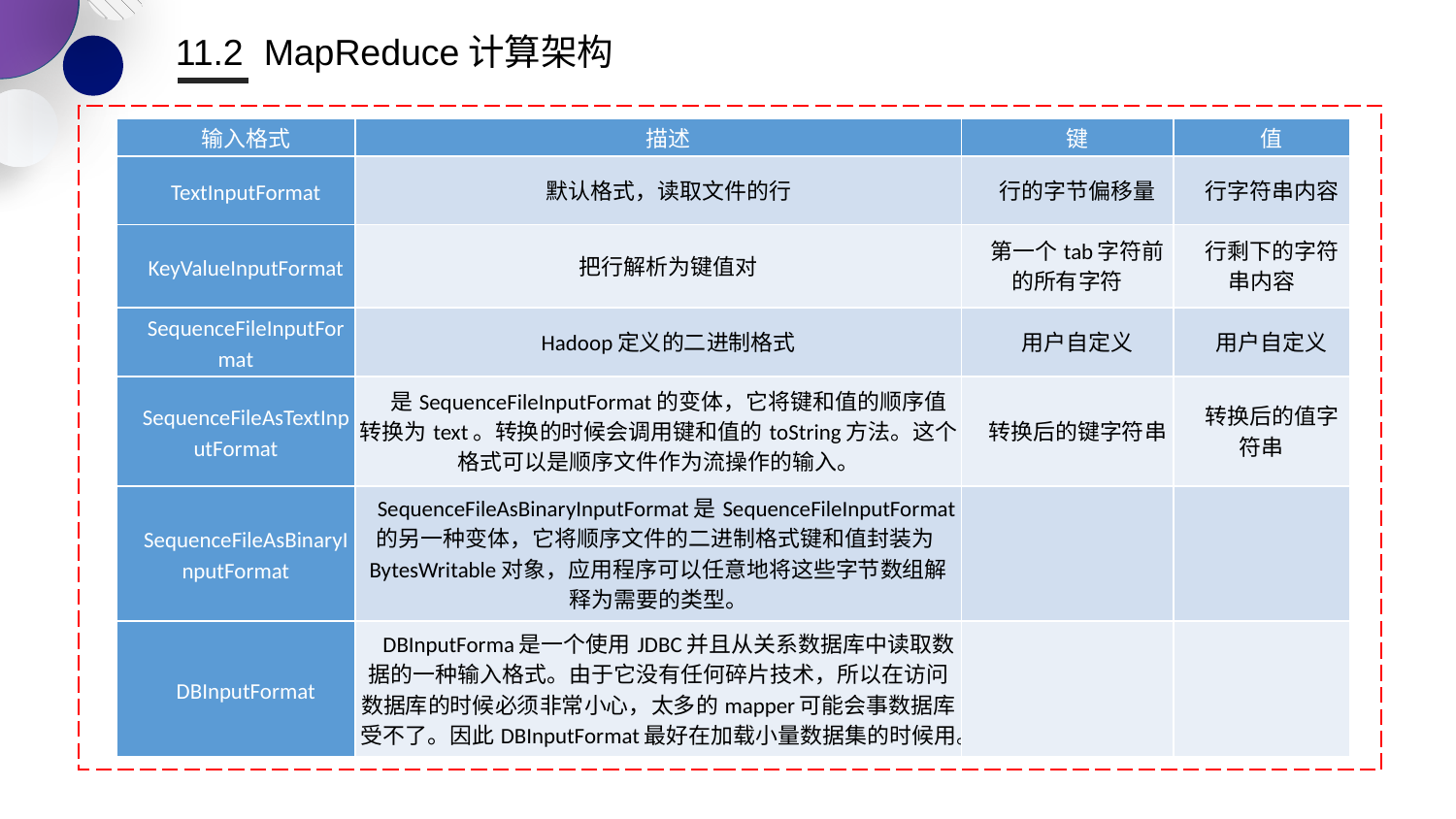

11.2  MapReduce计算架构

| 输入格式 | 描述 | 键 | 值 |
| --- | --- | --- | --- |
| TextInputFormat | 默认格式，读取文件的行 | 行的字节偏移量 | 行字符串内容 |
| KeyValueInputFormat | 把行解析为键值对 | 第一个tab字符前的所有字符 | 行剩下的字符串内容 |
| SequenceFileInputFormat | Hadoop定义的二进制格式 | 用户自定义 | 用户自定义 |
| SequenceFileAsTextInputFormat | 是SequenceFileInputFormat的变体，它将键和值的顺序值转换为text。转换的时候会调用键和值的toString方法。这个格式可以是顺序文件作为流操作的输入。 | 转换后的键字符串 | 转换后的值字符串 |
| SequenceFileAsBinaryInputFormat | SequenceFileAsBinaryInputFormat是SequenceFileInputFormat的另一种变体，它将顺序文件的二进制格式键和值封装为BytesWritable对象，应用程序可以任意地将这些字节数组解释为需要的类型。 |  |  |
| DBInputFormat | DBInputForma是一个使用JDBC并且从关系数据库中读取数据的一种输入格式。由于它没有任何碎片技术，所以在访问数据库的时候必须非常小心，太多的mapper可能会事数据库受不了。因此DBInputFormat最好在加载小量数据集的时候用。 |  |  |